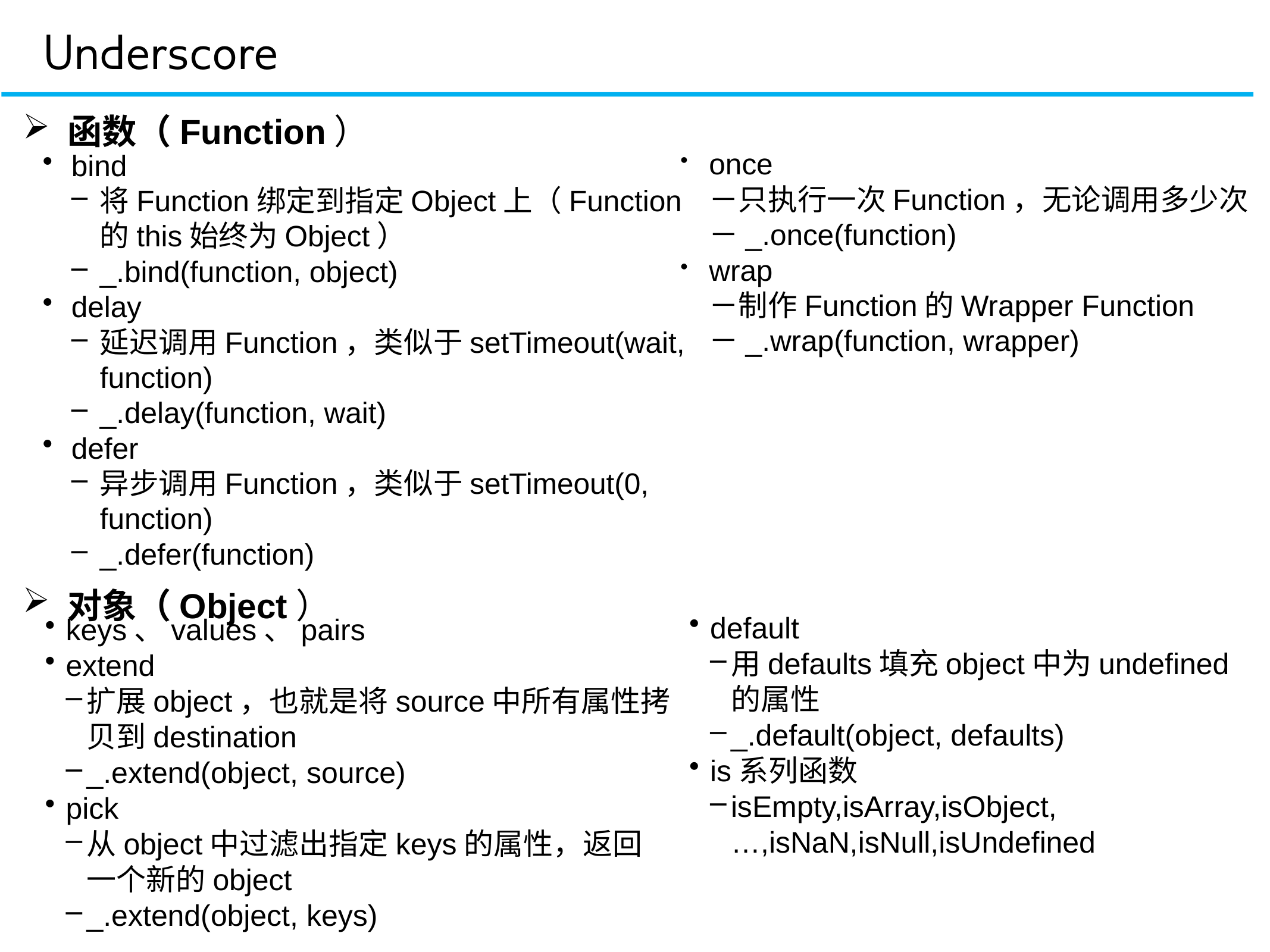

Underscore
函数（Function）

bind
将Function绑定到指定Object上（Function的this始终为Object）
_.bind(function, object)
delay
延迟调用Function，类似于setTimeout(wait, function)
_.delay(function, wait)
defer
异步调用Function，类似于setTimeout(0, function)
_.defer(function)
once
－只执行一次Function，无论调用多少次
－_.once(function)
wrap
－制作Function的Wrapper Function
－_.wrap(function, wrapper)
对象（Object）
default
用defaults填充object中为undefined的属性
_.default(object, defaults)
is系列函数
isEmpty,isArray,isObject,…,isNaN,isNull,isUndefined
keys、values、pairs
extend
扩展object，也就是将source中所有属性拷贝到destination
_.extend(object, source)
pick
从object中过滤出指定keys的属性，返回一个新的object
_.extend(object, keys)